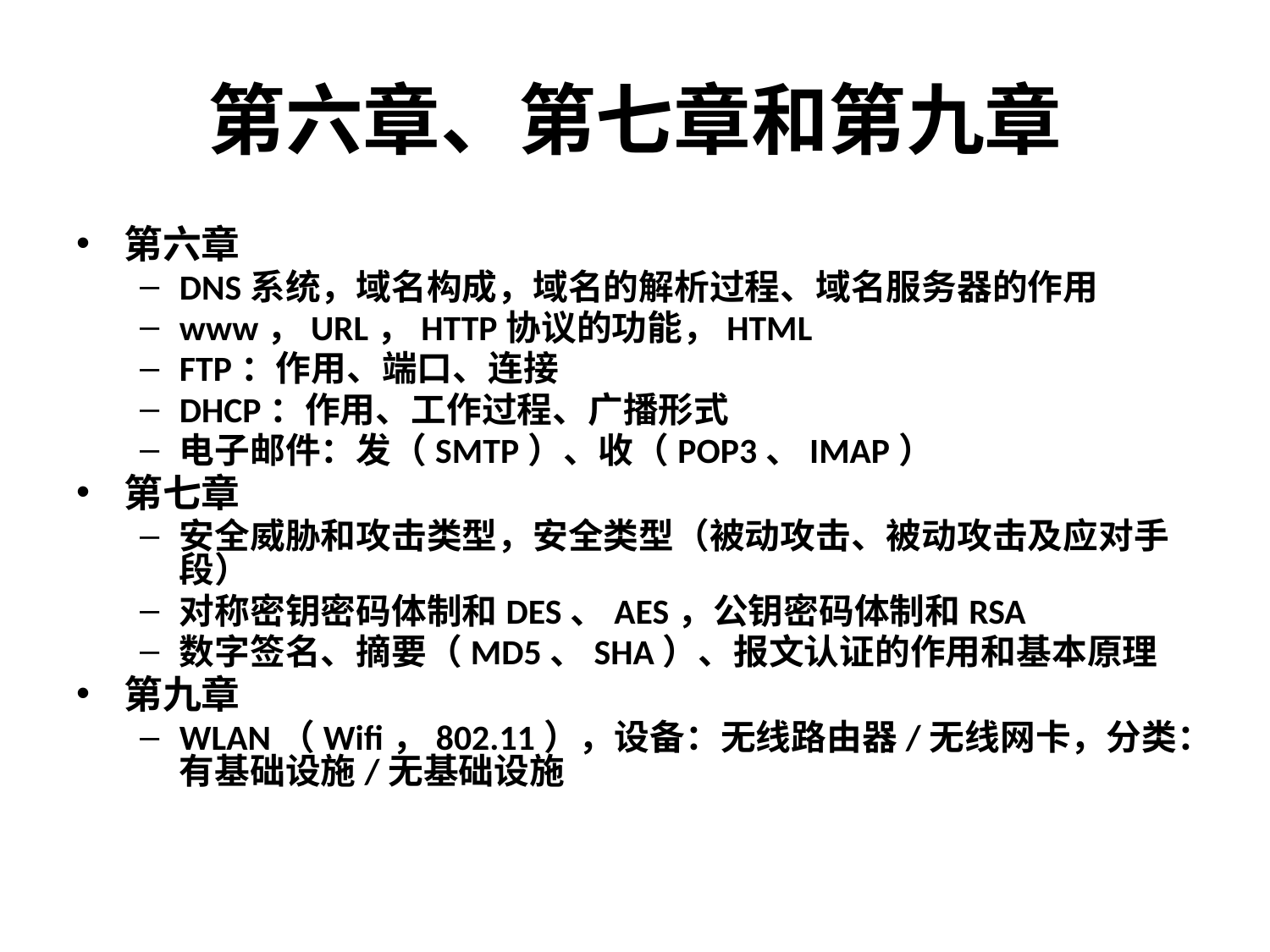

# 第六章、第七章和第九章
第六章
DNS系统，域名构成，域名的解析过程、域名服务器的作用
www，URL，HTTP协议的功能，HTML
FTP：作用、端口、连接
DHCP：作用、工作过程、广播形式
电子邮件：发（SMTP）、收（POP3、IMAP）
第七章
安全威胁和攻击类型，安全类型（被动攻击、被动攻击及应对手段）
对称密钥密码体制和DES、AES，公钥密码体制和RSA
数字签名、摘要（MD5、SHA）、报文认证的作用和基本原理
第九章
WLAN（Wifi，802.11），设备：无线路由器/无线网卡，分类：有基础设施/无基础设施